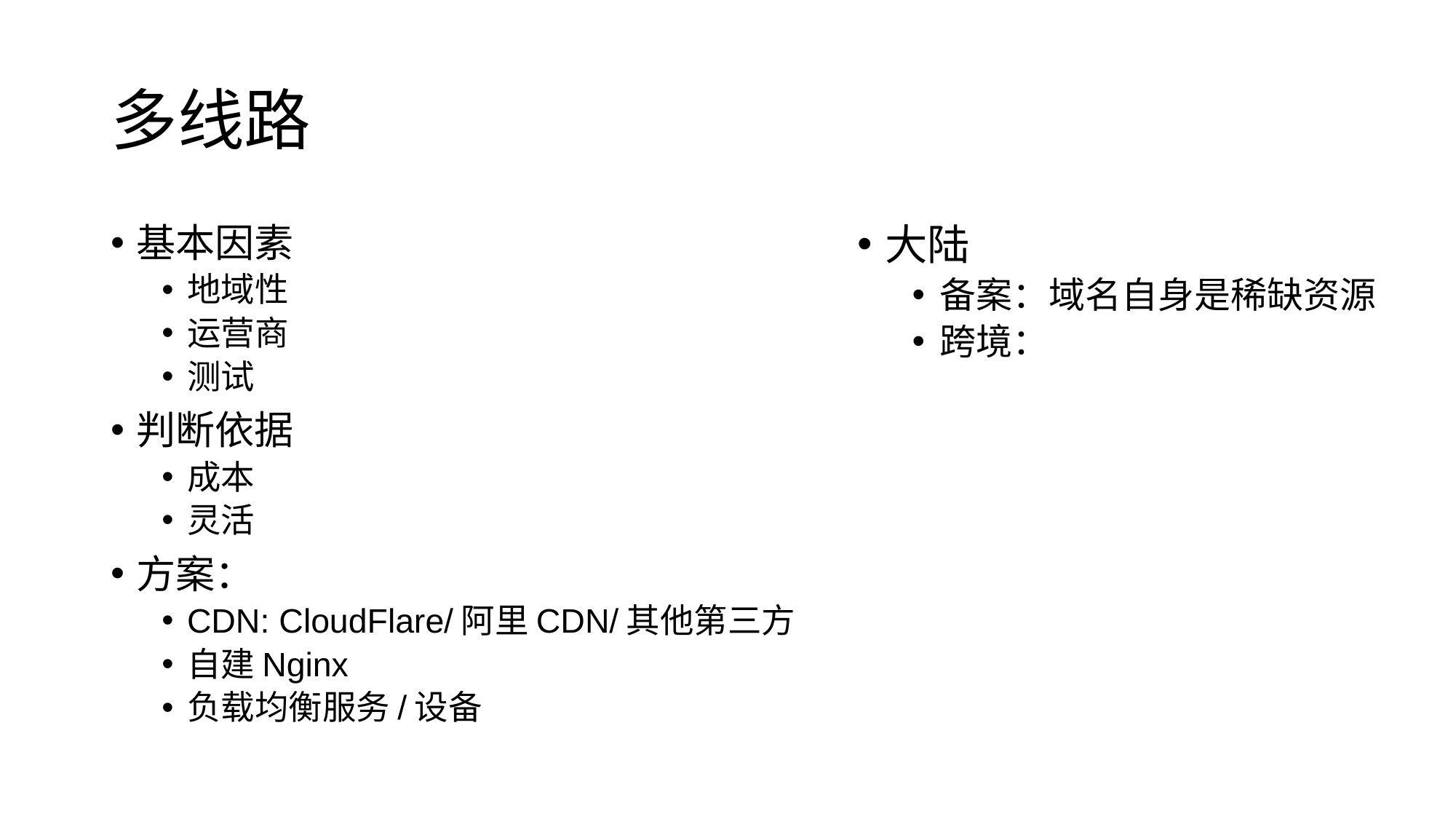

# 多线路
基本因素
地域性
运营商
测试
判断依据
成本
灵活
方案：
CDN: CloudFlare/阿里CDN/其他第三方
自建Nginx
负载均衡服务/设备
大陆
备案：域名自身是稀缺资源
跨境：